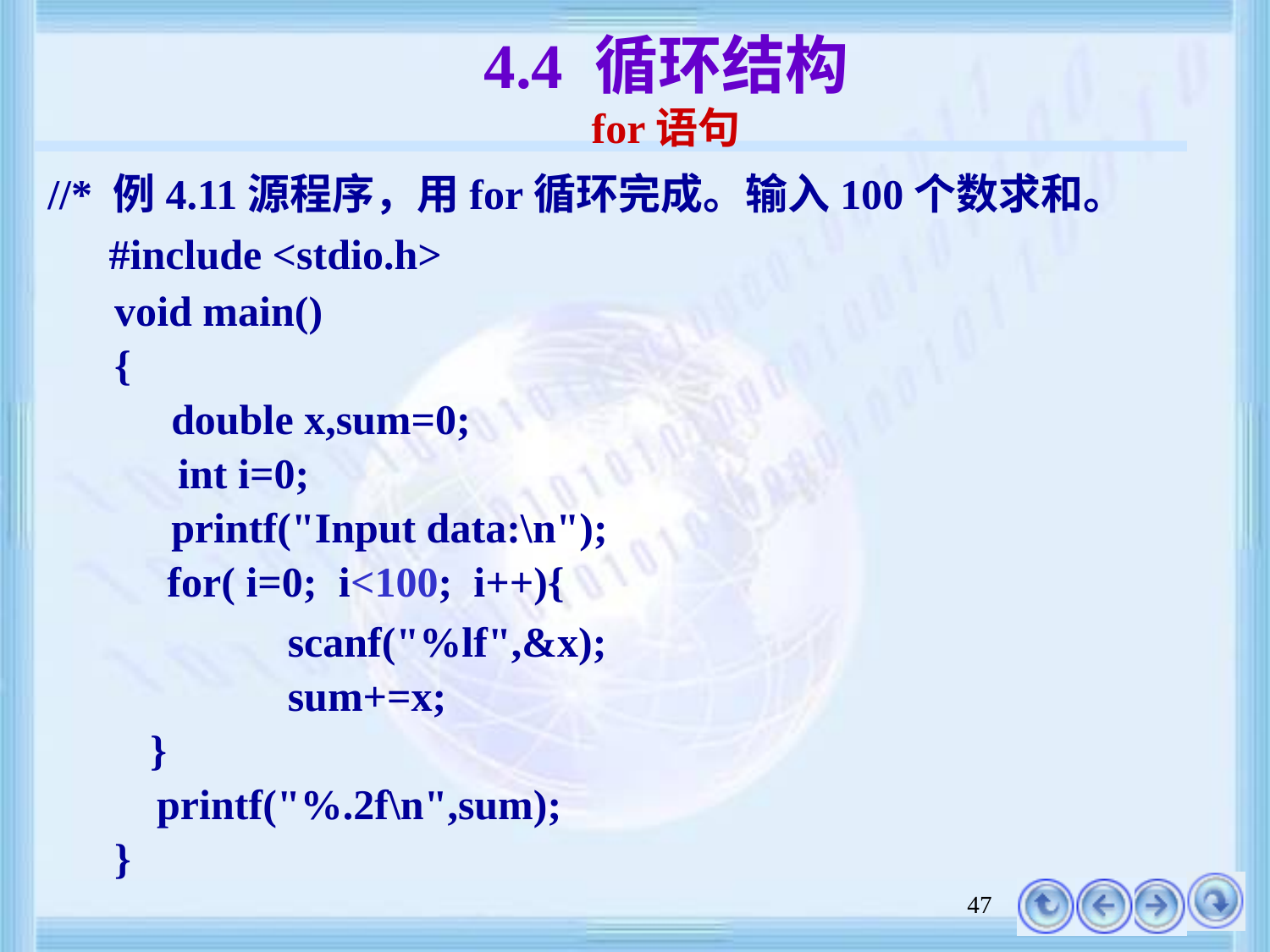

# 4.4 循环结构 for语句
//* 例4.11源程序，用for循环完成。输入100个数求和。
     #include <stdio.h>
void main()
{
	   double x,sum=0;
      int i=0;
	   printf("Input data:\n");
     for( i=0;  i<100;  i++){
		  scanf("%lf",&x);
		  sum+=x;
	 }
    printf("%.2f\n",sum);
}

47